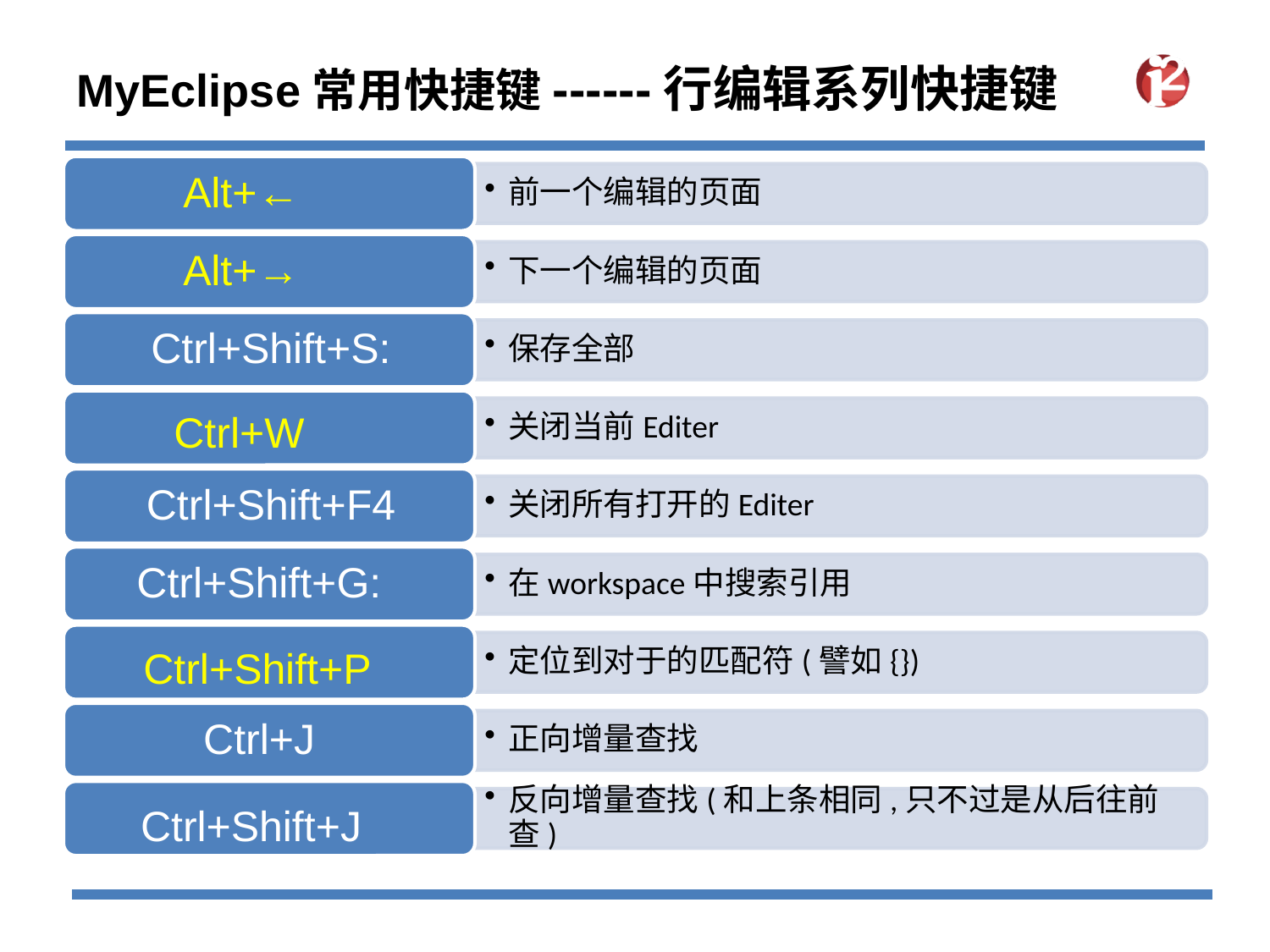

# MyEclipse常用快捷键------行编辑系列快捷键
前一个编辑的页面
Alt+←
下一个编辑的页面
Alt+→
保存全部
Ctrl+Shift+S:
关闭当前Editer
Ctrl+W
关闭所有打开的Editer
Ctrl+Shift+F4
在workspace中搜索引用
Ctrl+Shift+G:
定位到对于的匹配符(譬如{})
Ctrl+Shift+P
正向增量查找
Ctrl+J
反向增量查找(和上条相同,只不过是从后往前查)
Ctrl+Shift+J